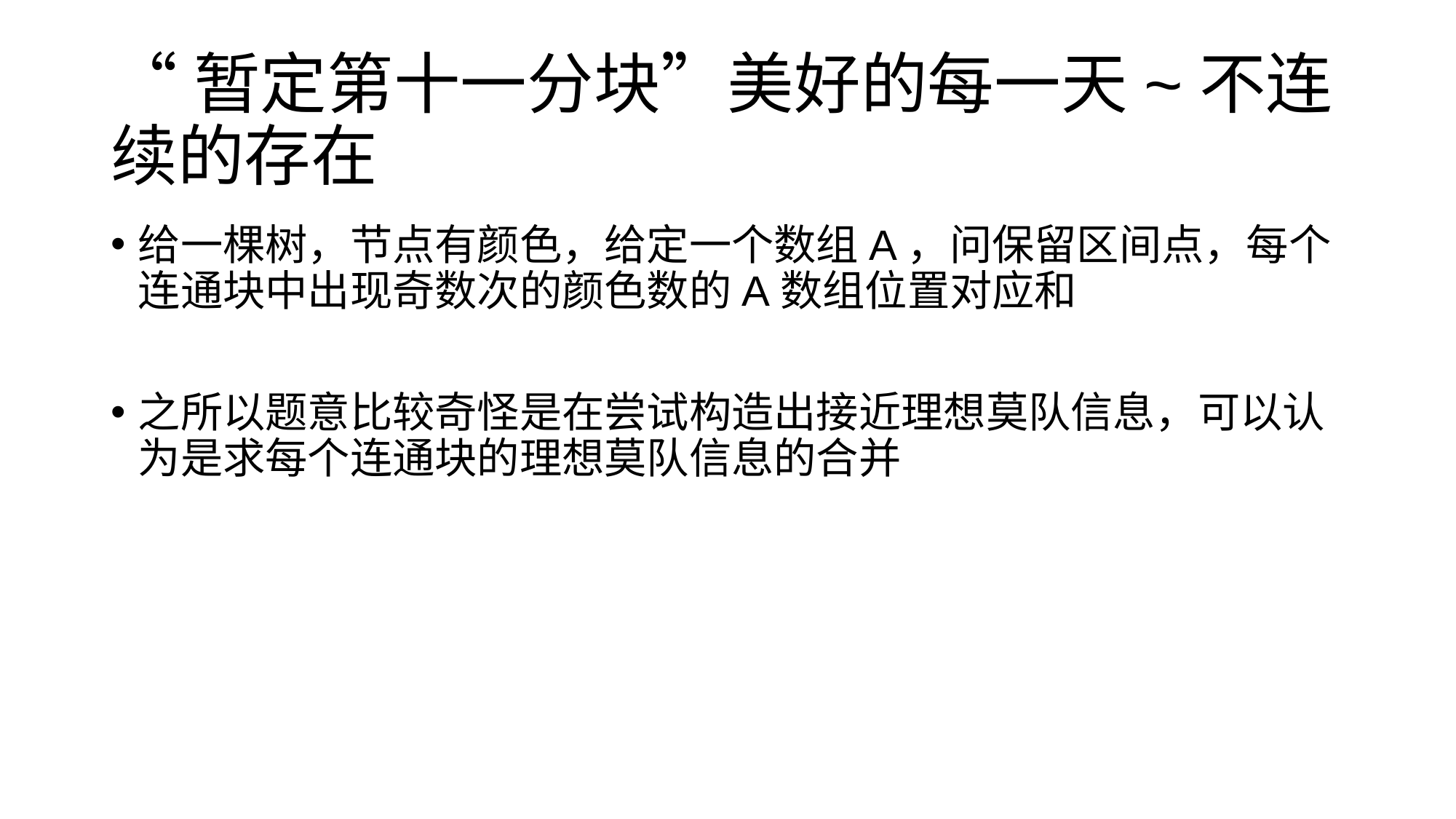

# “暂定第十一分块”美好的每一天~不连续的存在
给一棵树，节点有颜色，给定一个数组A，问保留区间点，每个连通块中出现奇数次的颜色数的A数组位置对应和

之所以题意比较奇怪是在尝试构造出接近理想莫队信息，可以认为是求每个连通块的理想莫队信息的合并